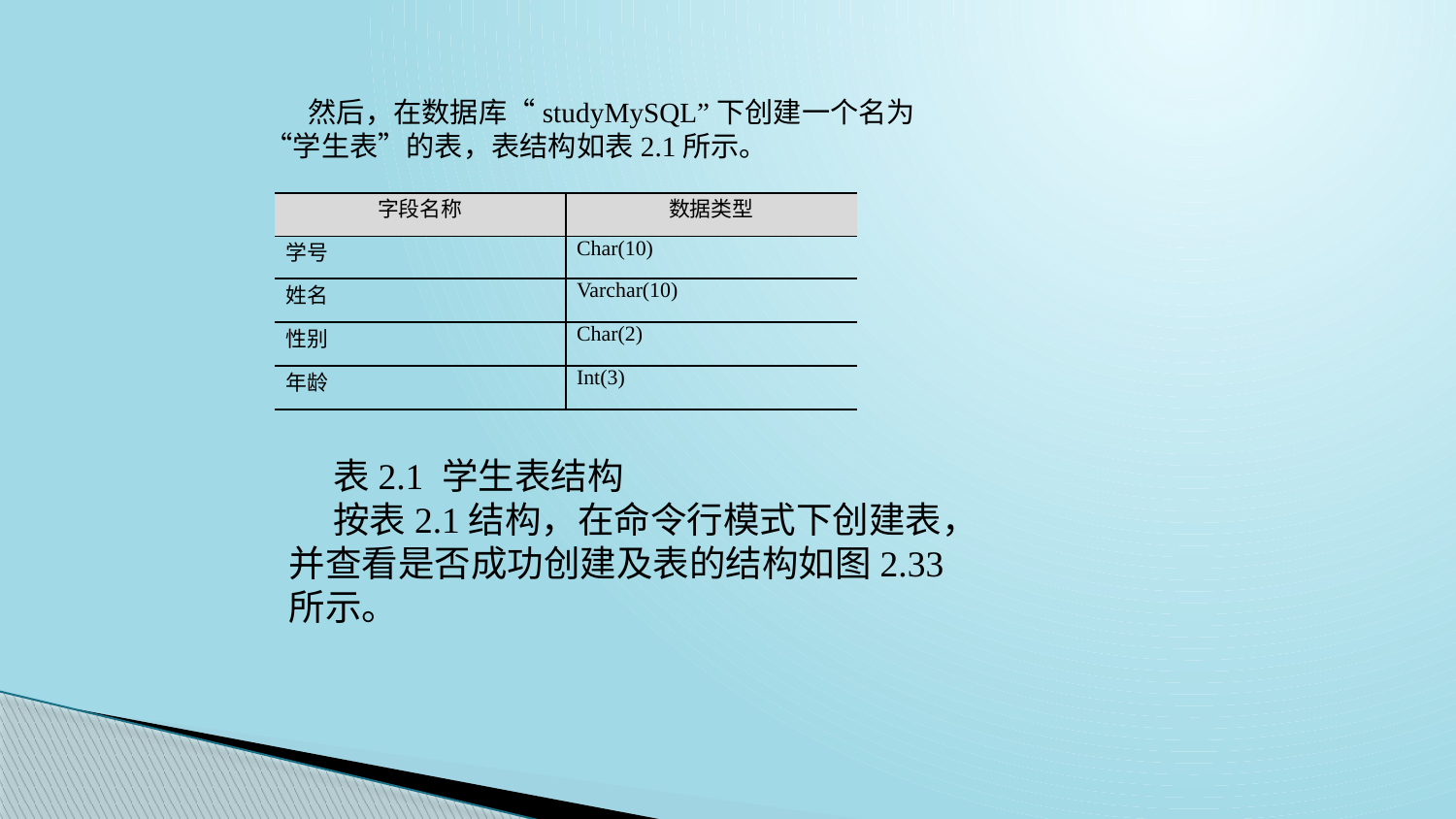

然后，在数据库“studyMySQL”下创建一个名为“学生表”的表，表结构如表2.1所示。
| 字段名称 | 数据类型 |
| --- | --- |
| 学号 | Char(10) |
| 姓名 | Varchar(10) |
| 性别 | Char(2) |
| 年龄 | Int(3) |
表2.1 学生表结构
按表2.1结构，在命令行模式下创建表，并查看是否成功创建及表的结构如图2.33所示。
40